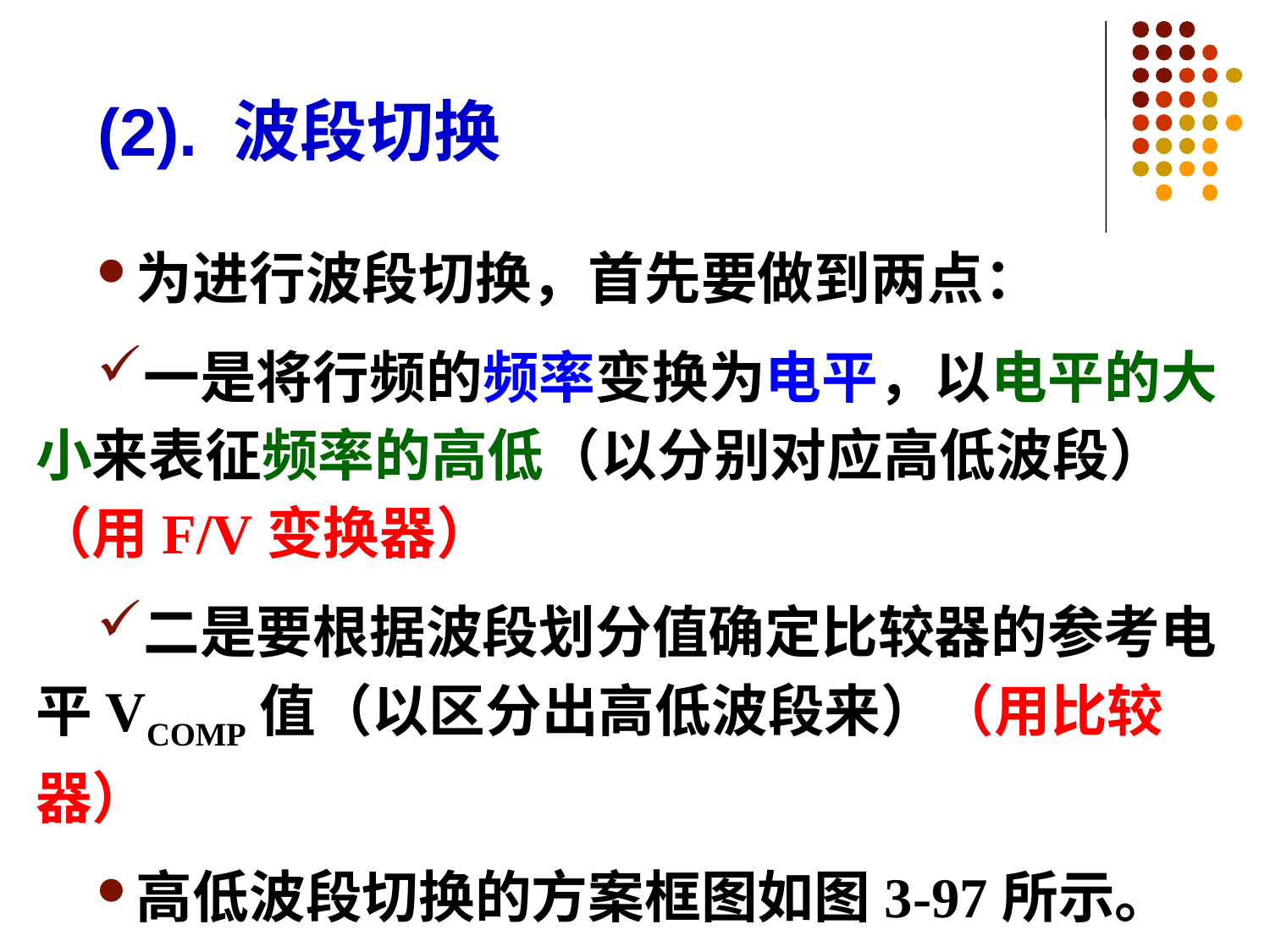

# (2). 波段切换
为进行波段切换，首先要做到两点：
一是将行频的频率变换为电平，以电平的大小来表征频率的高低（以分别对应高低波段）
（用F/V变换器）
二是要根据波段划分值确定比较器的参考电平VCOMP值（以区分出高低波段来）（用比较器）
高低波段切换的方案框图如图3-97所示。